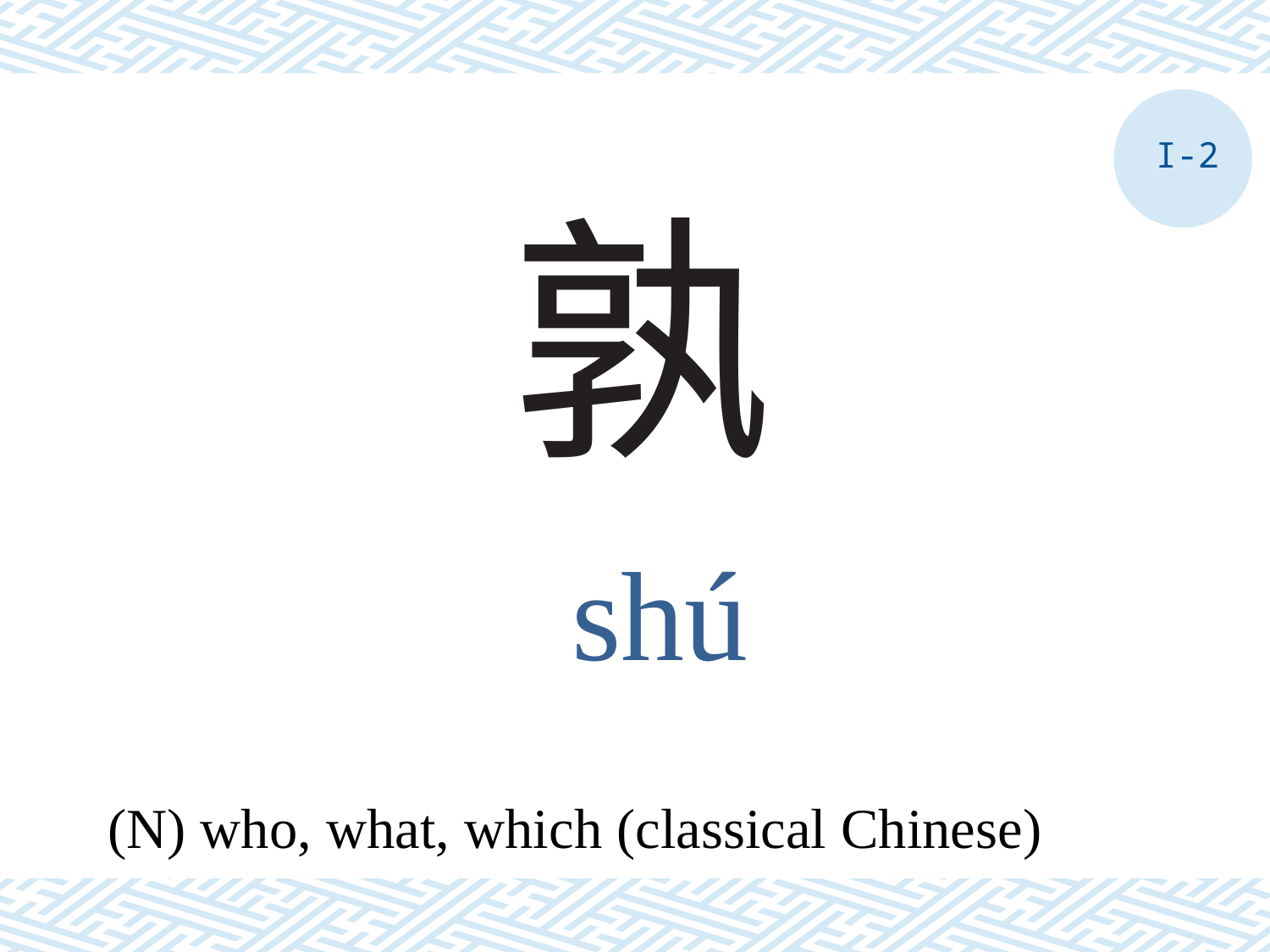

I-2

# 孰
shú
(N) who, what, which (classical Chinese)